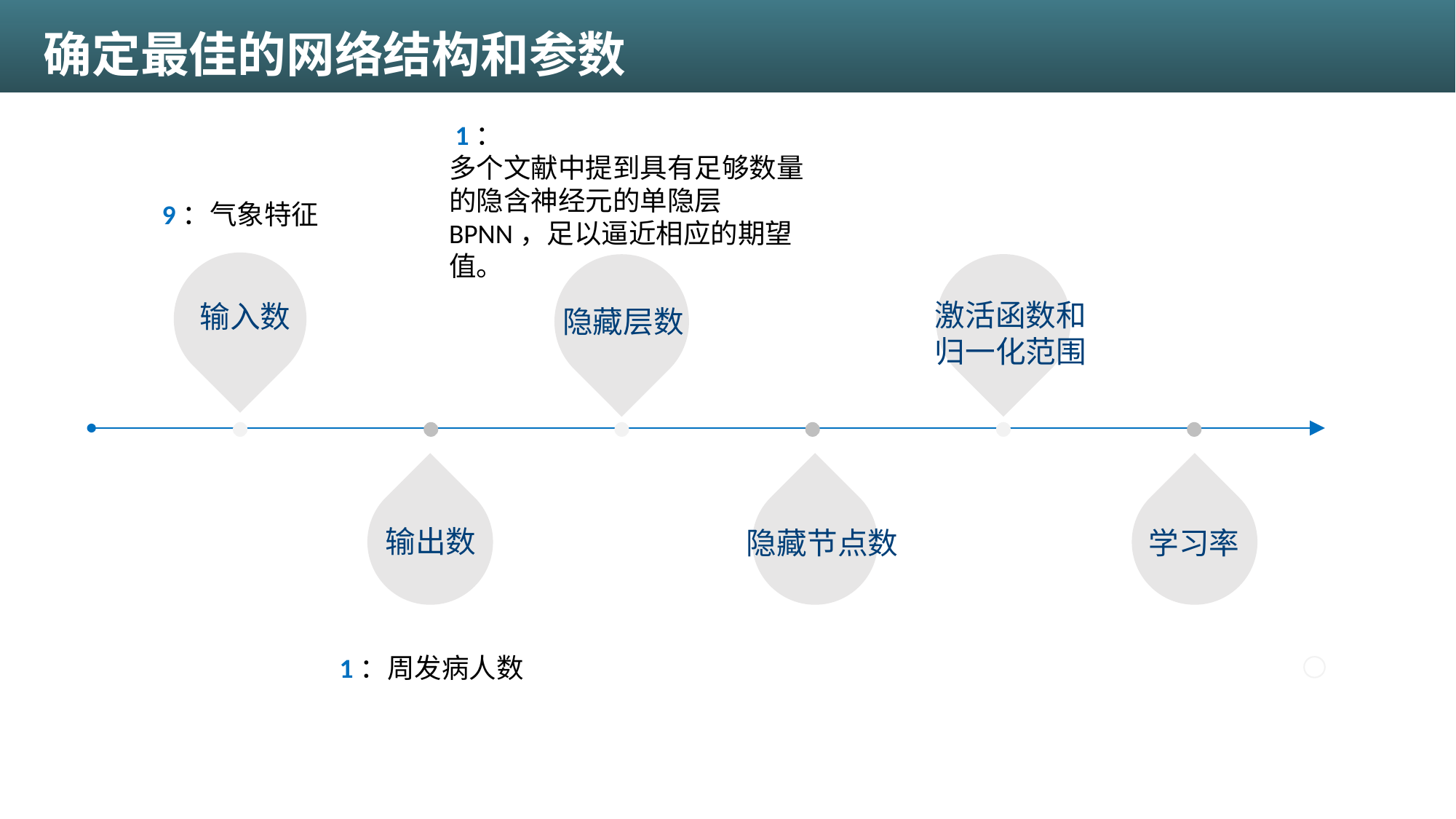

确定最佳的网络结构和参数
 1：
多个文献中提到具有足够数量的隐含神经元的单隐层BPNN，足以逼近相应的期望值。
9：气象特征

激活函数和归一化范围
输入数
在这里输入对上面的图表的内容介绍，文字不宜多，适当就好。
在这里输入对上面的图表的内容介绍，文字不宜多，适当就好。
在这里输入对上面的图表的内容介绍，文字不宜多，适当就好。
隐藏层数

在这里输入对上面的图表的内容介绍，文字不宜多，适当就好。
在这里输入对上面的图表的内容介绍，文字不宜多，适当就好。
在这里输入对上面的图表的内容介绍，文字不宜多，适当就好。

输出数
隐藏节点数
学习率
1：周发病人数